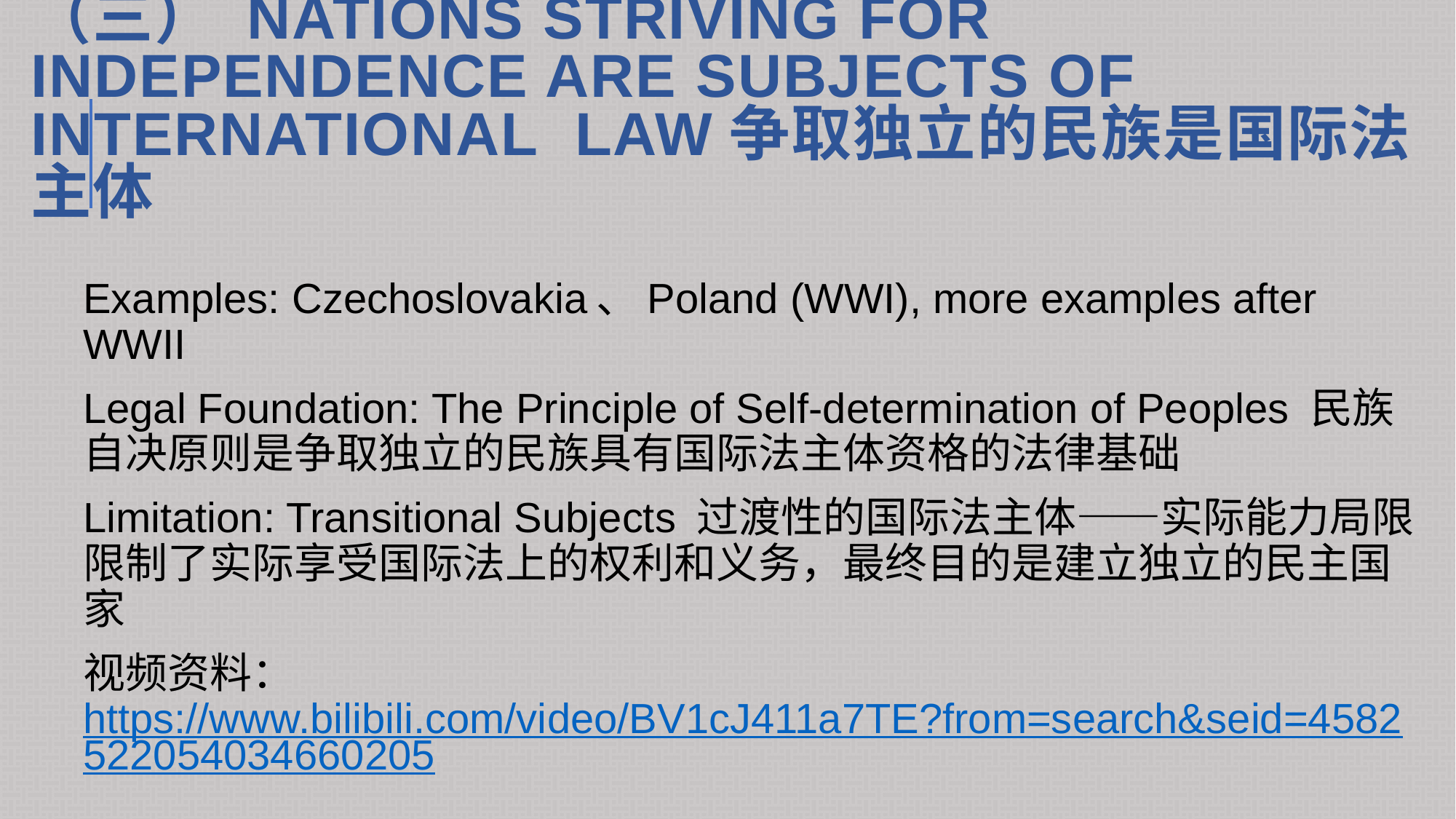

# （三） Nations Striving for Independence Are Subjects of international  law争取独立的民族是国际法主体

Examples: Czechoslovakia、Poland (WWI), more examples after WWII
Legal Foundation: The Principle of Self-determination of Peoples 民族自决原则是争取独立的民族具有国际法主体资格的法律基础
Limitation: Transitional Subjects 过渡性的国际法主体——实际能力局限限制了实际享受国际法上的权利和义务，最终目的是建立独立的民主国家
视频资料：https://www.bilibili.com/video/BV1cJ411a7TE?from=search&seid=4582522054034660205